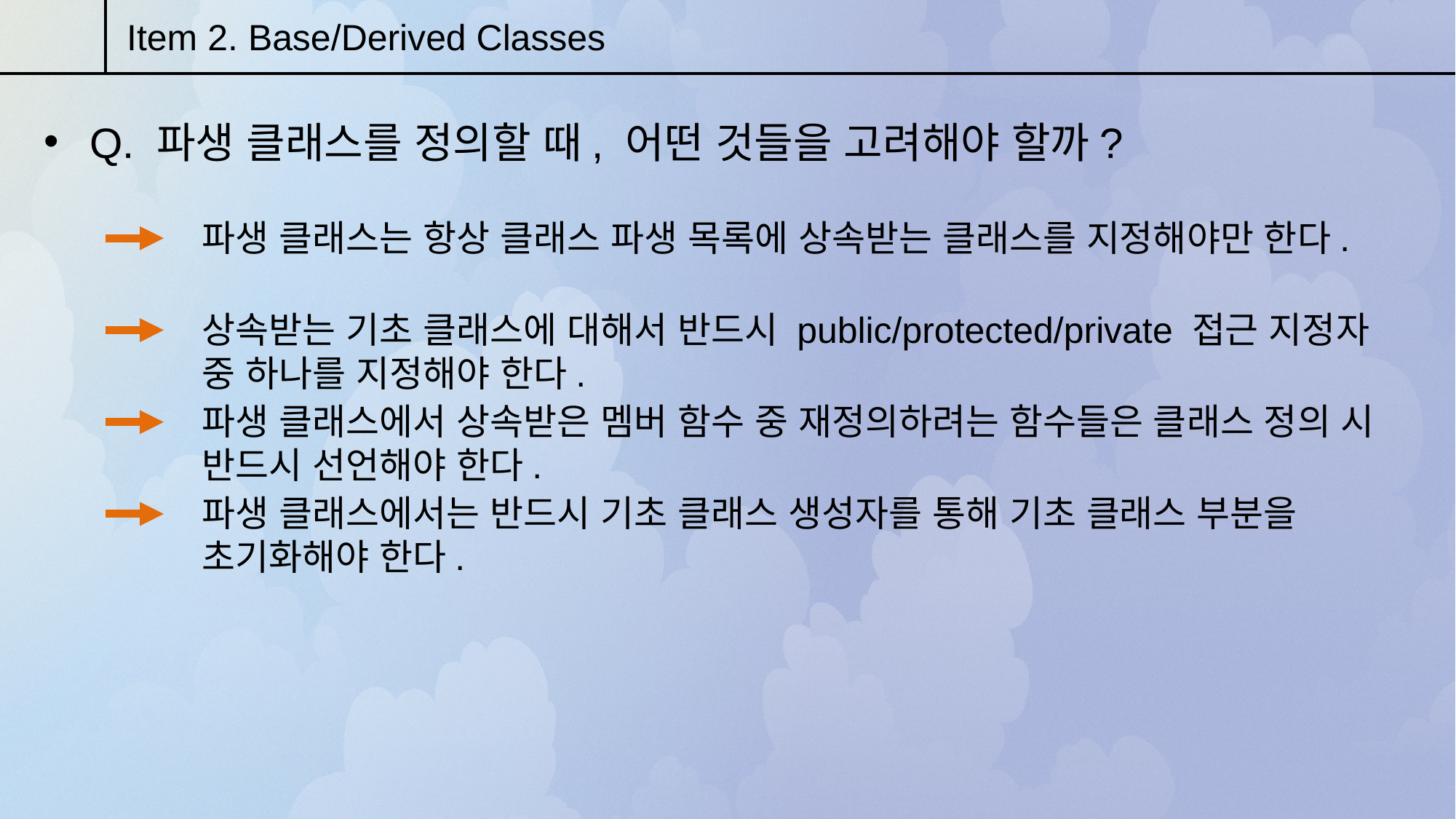

Item 2. Base/Derived Classes
 Q. 파생 클래스를 정의할 때, 어떤 것들을 고려해야 할까?
파생 클래스는 항상 클래스 파생 목록에 상속받는 클래스를 지정해야만 한다.
상속받는 기초 클래스에 대해서 반드시 public/protected/private 접근 지정자 중 하나를 지정해야 한다.
파생 클래스에서 상속받은 멤버 함수 중 재정의하려는 함수들은 클래스 정의 시 반드시 선언해야 한다.
파생 클래스에서는 반드시 기초 클래스 생성자를 통해 기초 클래스 부분을 초기화해야 한다.